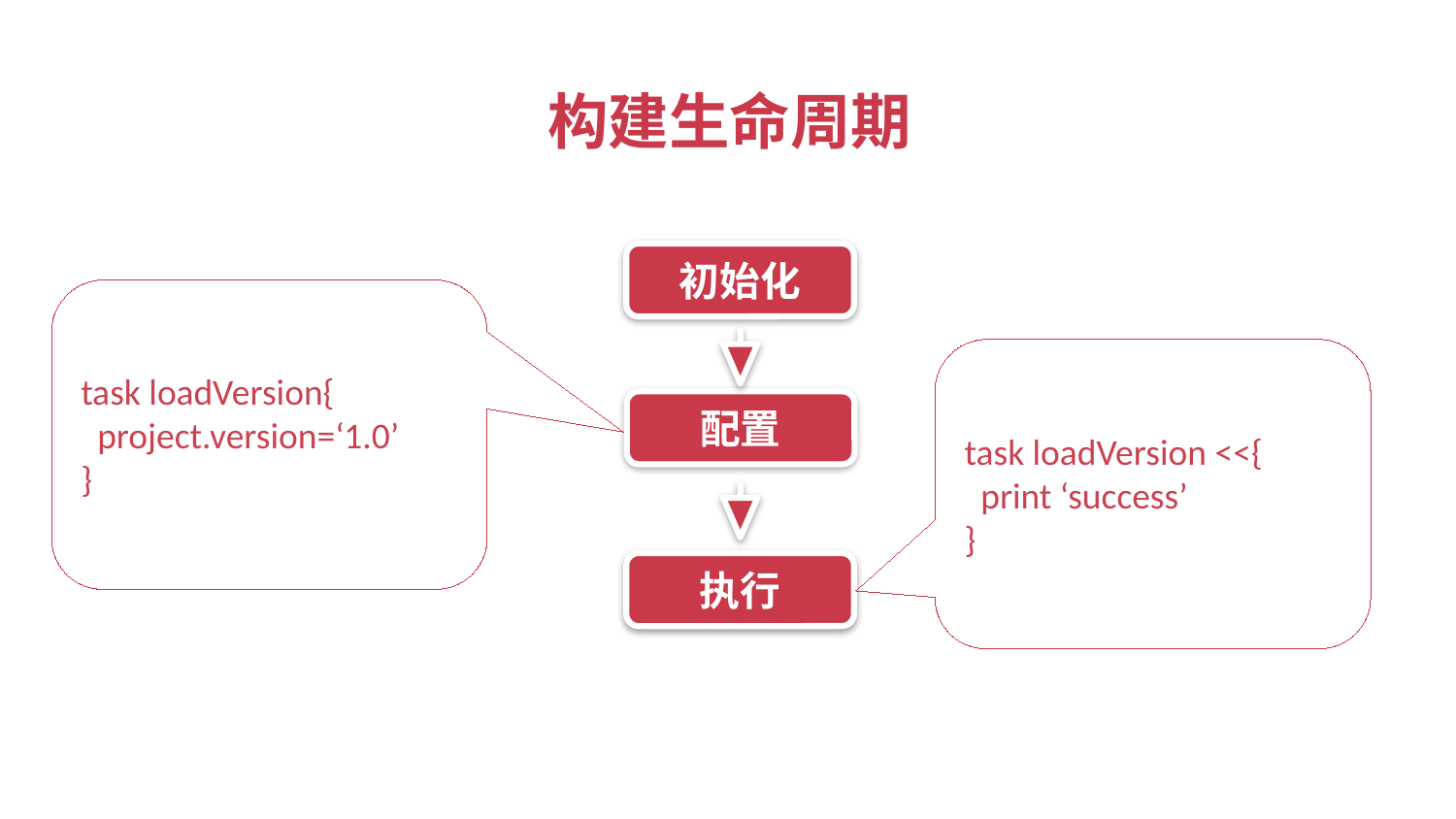

构建生命周期
初始化
task loadVersion{
  project.version=‘1.0’
}

task loadVersion <<{
  print ‘success’
}
配置

执行